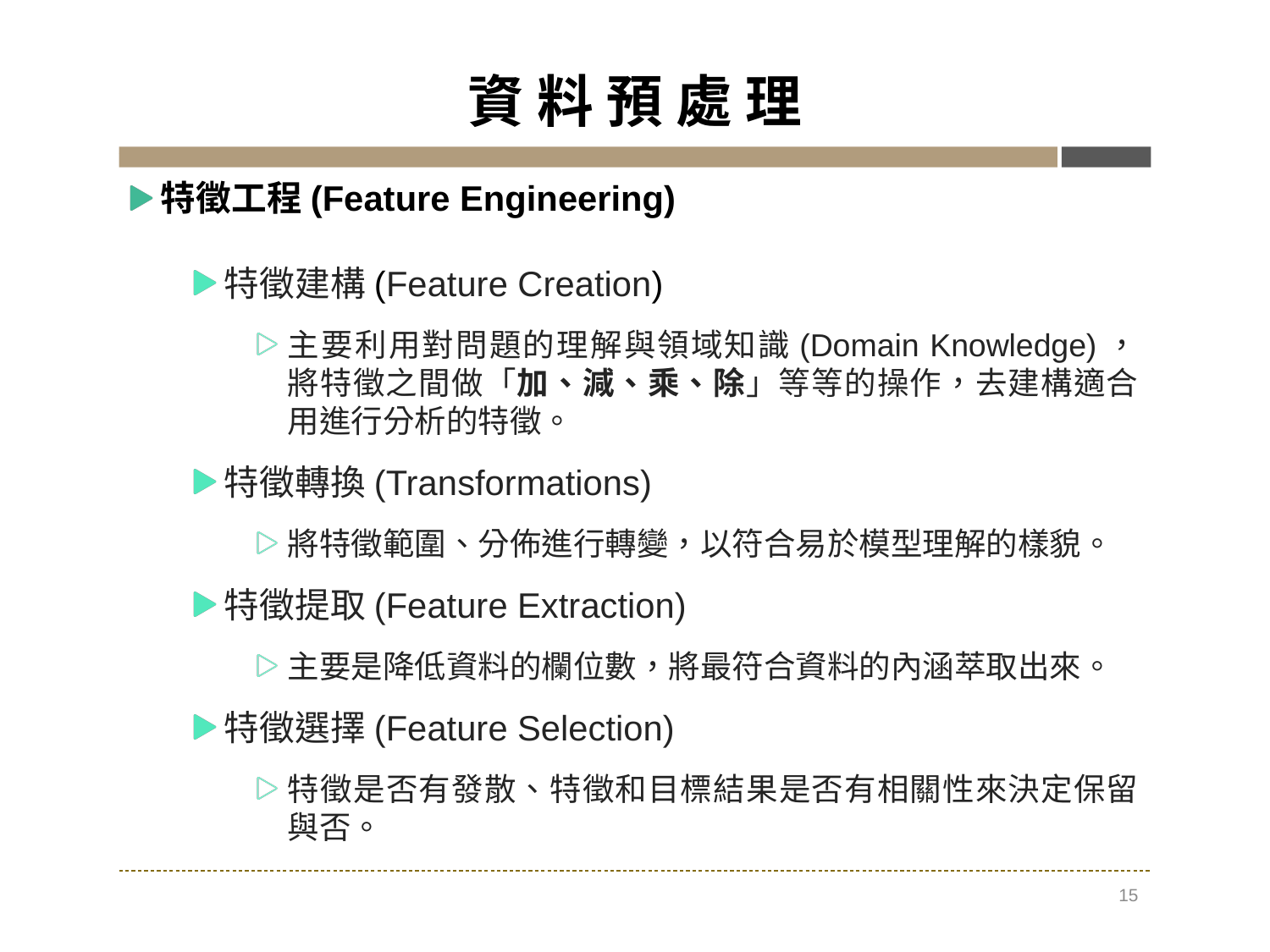

# 資 料 預 處 理
特徵工程(Feature Engineering)
特徵建構(Feature Creation)
主要利用對問題的理解與領域知識(Domain Knowledge)，將特徵之間做「加、減、乘、除」等等的操作，去建構適合用進行分析的特徵。
特徵轉換(Transformations)
將特徵範圍、分佈進行轉變，以符合易於模型理解的樣貌。
特徵提取(Feature Extraction)
主要是降低資料的欄位數，將最符合資料的內涵萃取出來。
特徵選擇(Feature Selection)
特徵是否有發散、特徵和目標結果是否有相關性來決定保留與否。
15